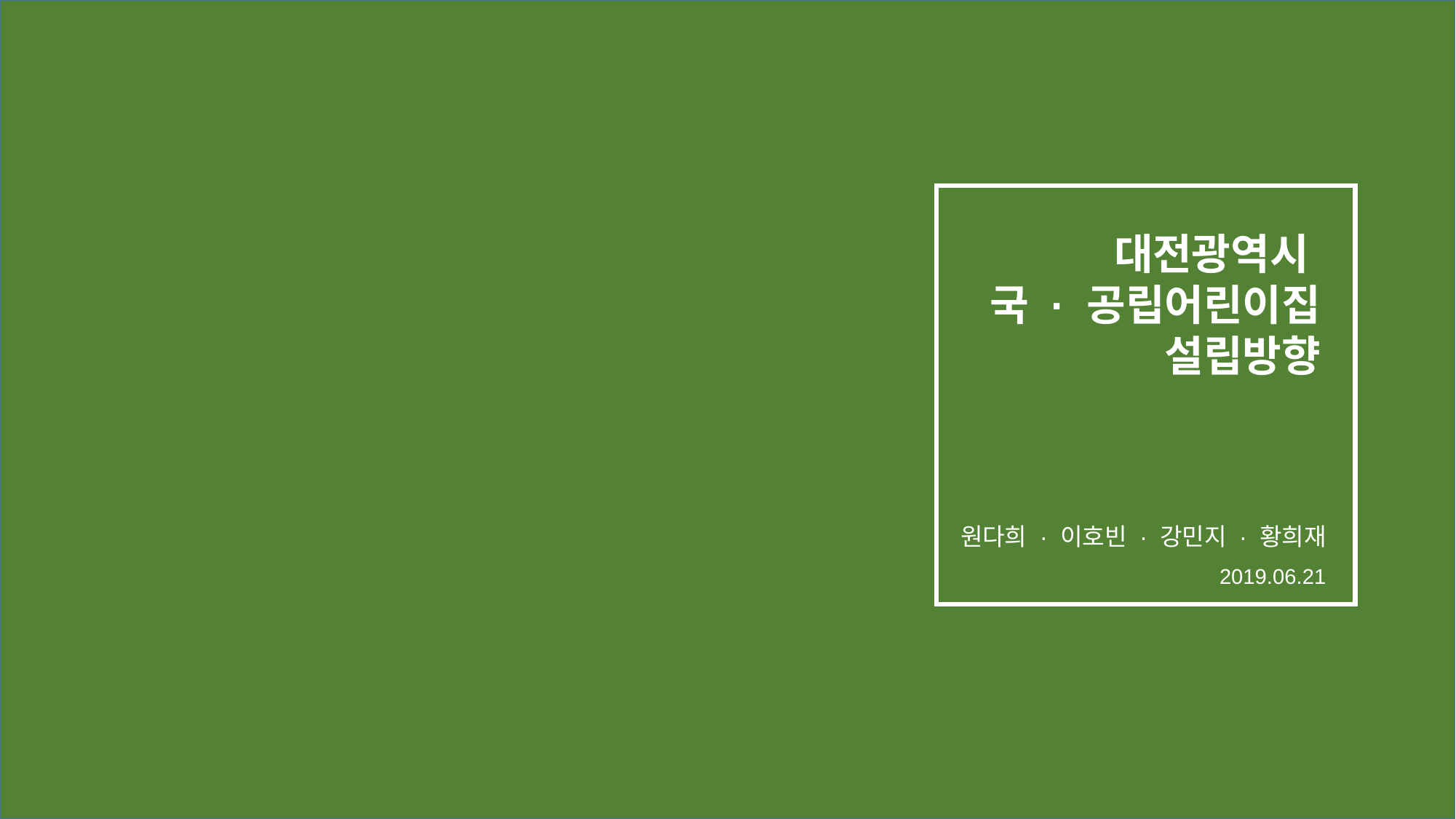

대전광역시
국 · 공립어린이집
설립방향
원다희 · 이호빈 · 강민지 · 황희재
2019.06.21